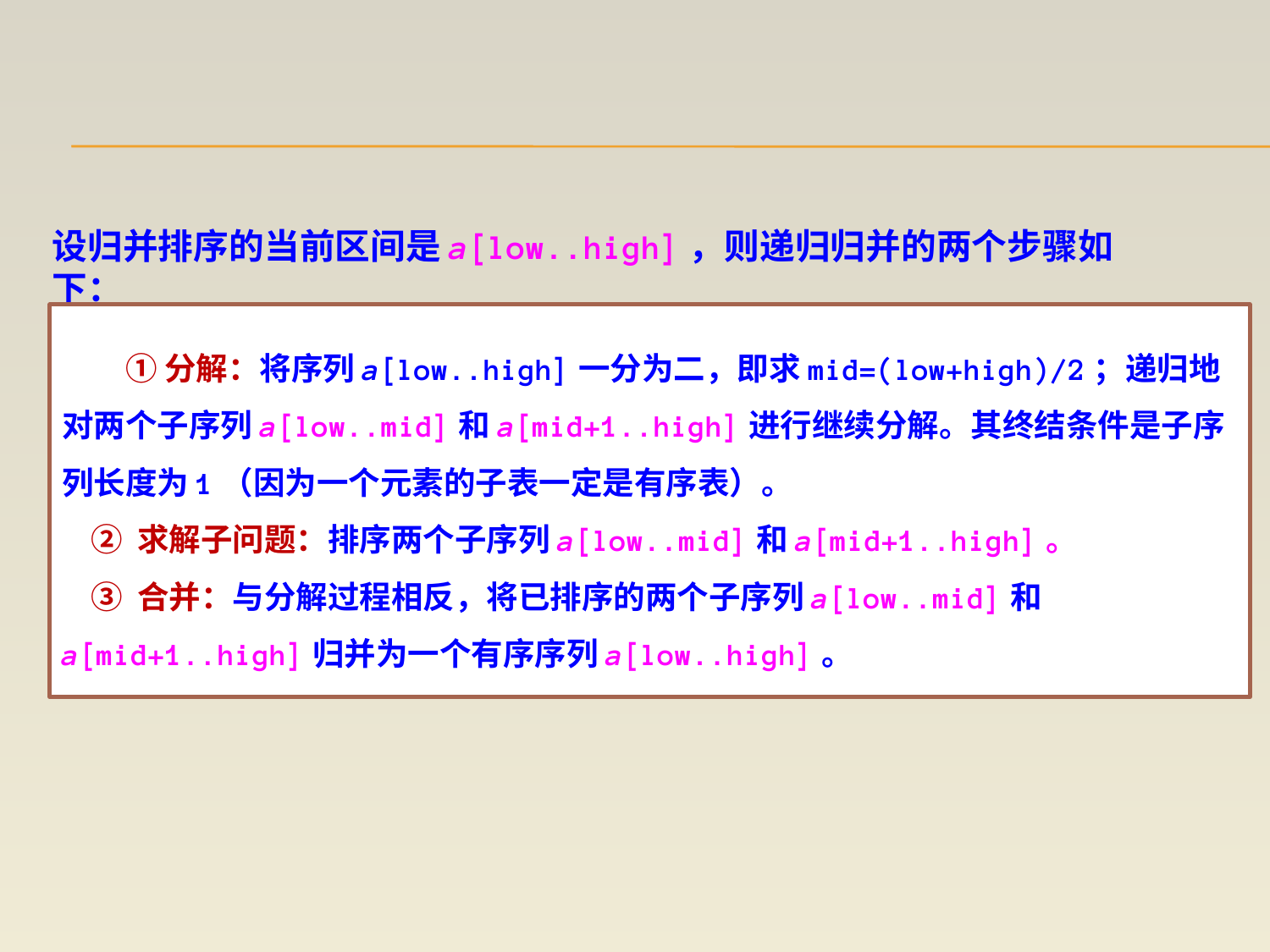

设归并排序的当前区间是a[low..high]，则递归归并的两个步骤如下：
　　① 分解：将序列a[low..high]一分为二，即求mid=(low+high)/2；递归地对两个子序列a[low..mid]和a[mid+1..high]进行继续分解。其终结条件是子序列长度为1（因为一个元素的子表一定是有序表）。
    ② 求解子问题：排序两个子序列a[low..mid]和a[mid+1..high]。
    ③ 合并：与分解过程相反，将已排序的两个子序列a[low..mid]和a[mid+1..high]归并为一个有序序列a[low..high]。